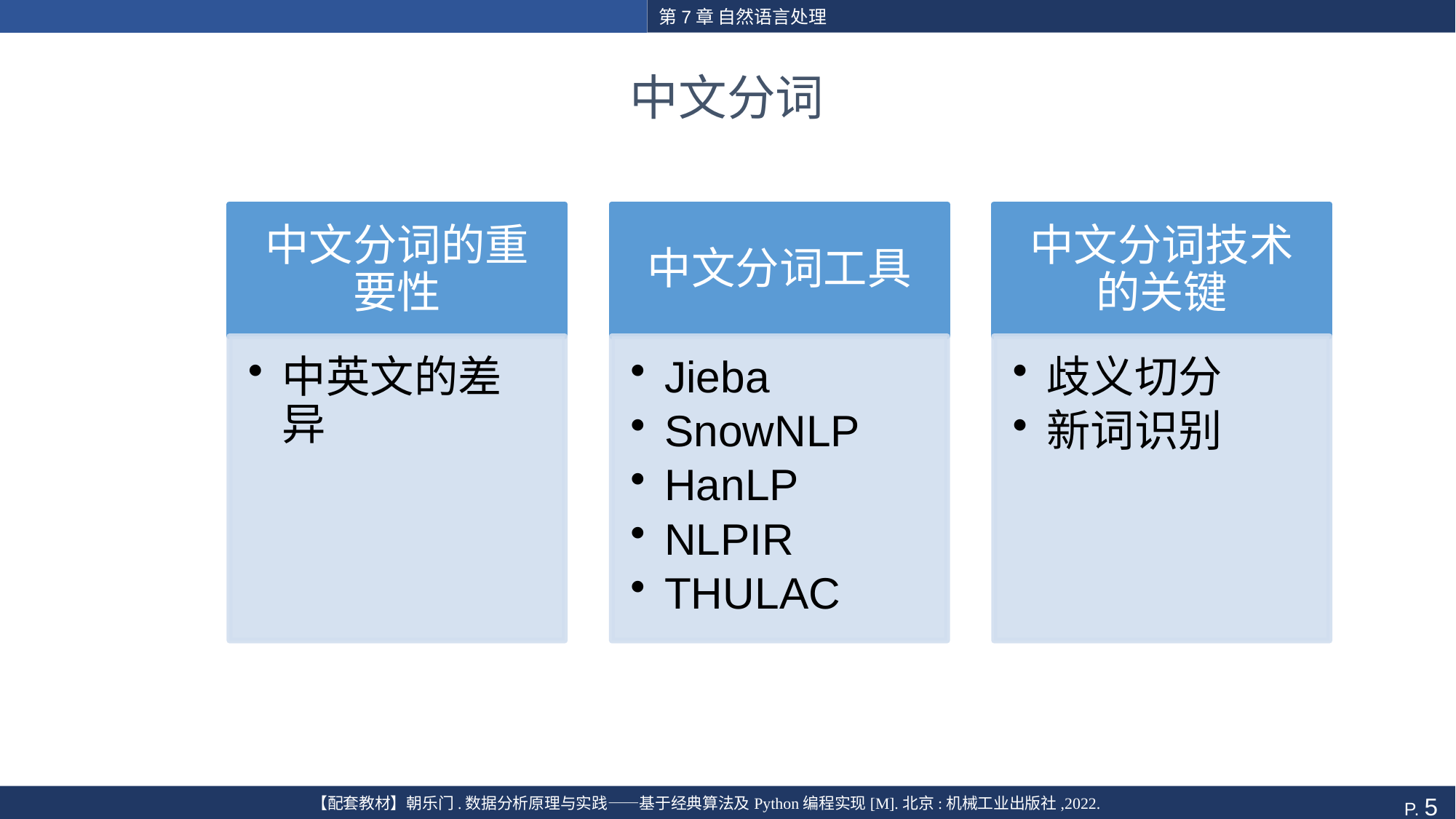

第7章 自然语言处理
# 中文分词
中文分词的重要性
中英文的差异
中文分词工具
Jieba
SnowNLP
HanLP
NLPIR
THULAC
中文分词技术的关键
歧义切分
新词识别